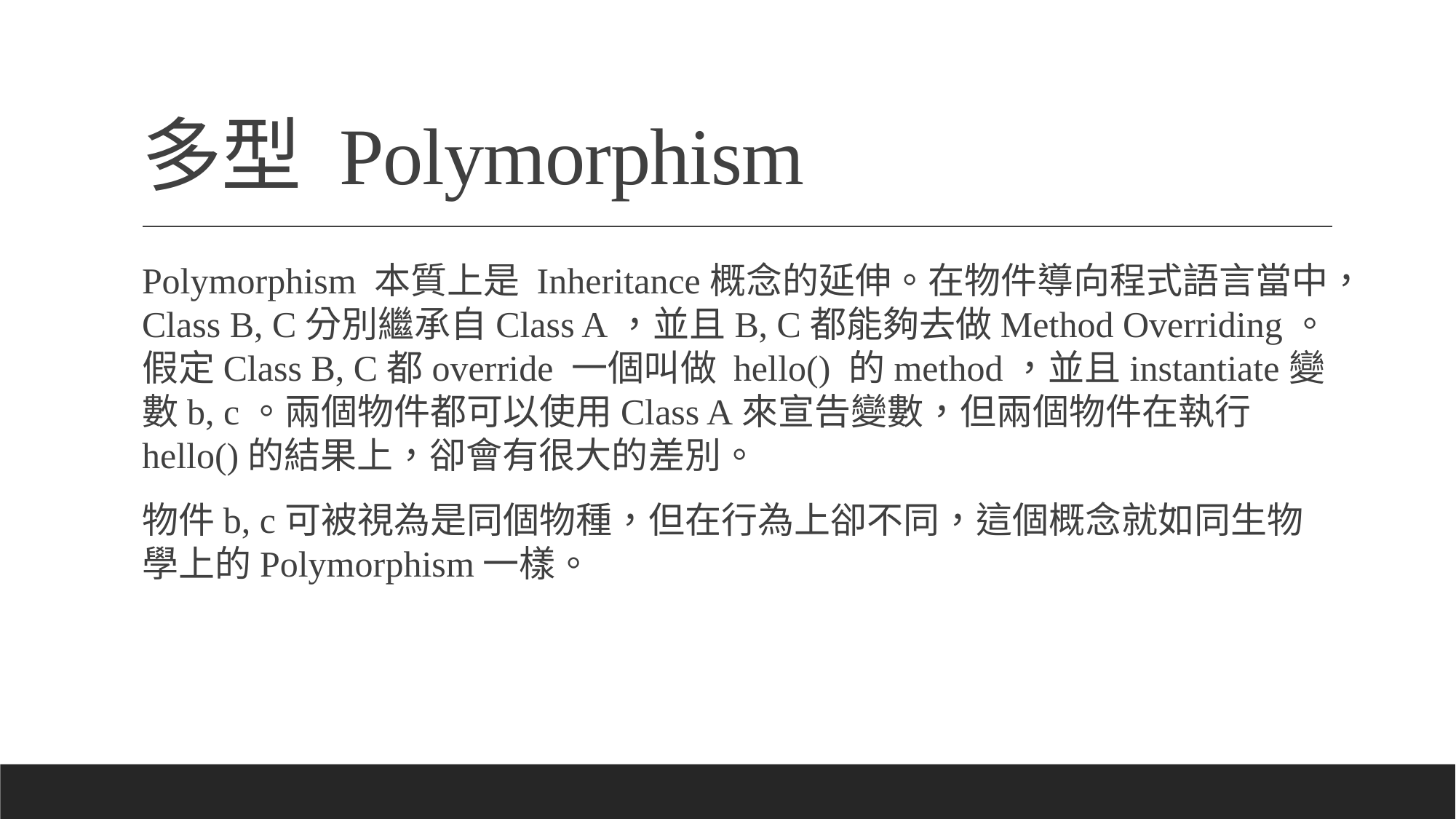

# 多型 Polymorphism
Polymorphism 本質上是 Inheritance概念的延伸。在物件導向程式語言當中，Class B, C分別繼承自Class A，並且B, C都能夠去做Method Overriding。假定Class B, C都override 一個叫做 hello() 的method，並且instantiate變數b, c。兩個物件都可以使用Class A來宣告變數，但兩個物件在執行hello()的結果上，卻會有很大的差別。
物件b, c可被視為是同個物種，但在行為上卻不同，這個概念就如同生物學上的Polymorphism一樣。